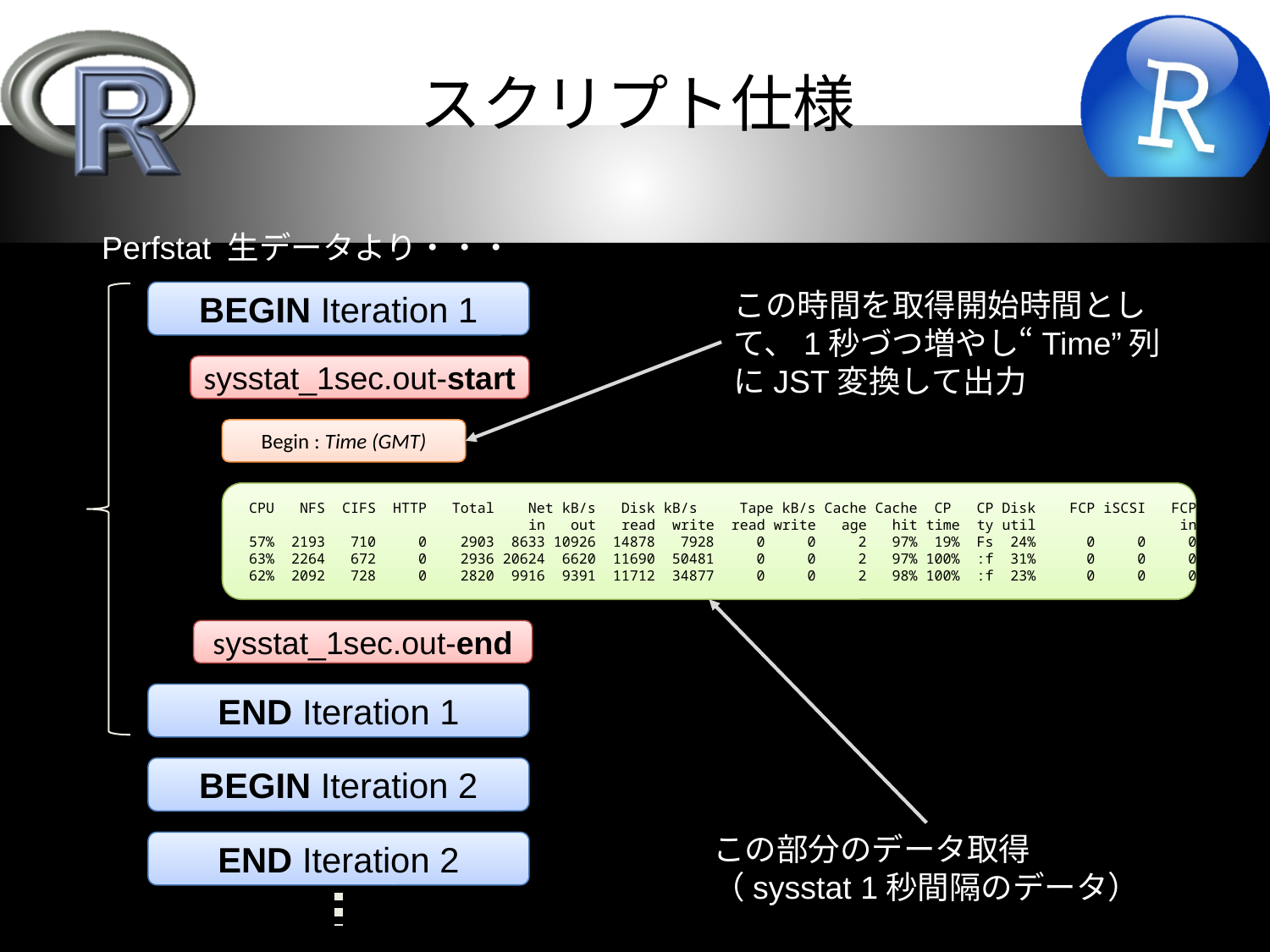

# スクリプト仕様
Perfstat 生データより・・・
この時間を取得開始時間とし
て、1秒づつ増やし“Time”列
にJST変換して出力
BEGIN Iteration 1

sysstat_1sec.out-start
Begin : Time (GMT)
 CPU   NFS  CIFS  HTTP   Total    Net kB/s   Disk kB/s     Tape kB/s Cache Cache  CP   CP Disk    FCP iSCSI   FCP  kB/s iSCSI  kB/s
                                  in   out   read  write  read write   age   hit time  ty util                 in   out    in   out
 57%  2193   710     0    2903  8633 10926  14878   7928     0     0     2   97%  19%  Fs  24%      0     0     0     0     0     0
 63%  2264   672     0    2936 20624  6620  11690  50481     0     0     2   97% 100%  :f  31%      0     0     0     0     0     0
 62%  2092   728     0    2820  9916  9391  11712  34877     0     0     2   98% 100%  :f  23%      0     0     0     0     0     0
sysstat_1sec.out-end
END Iteration 1
BEGIN Iteration 2
この部分のデータ取得
（sysstat 1秒間隔のデータ）
END Iteration 2